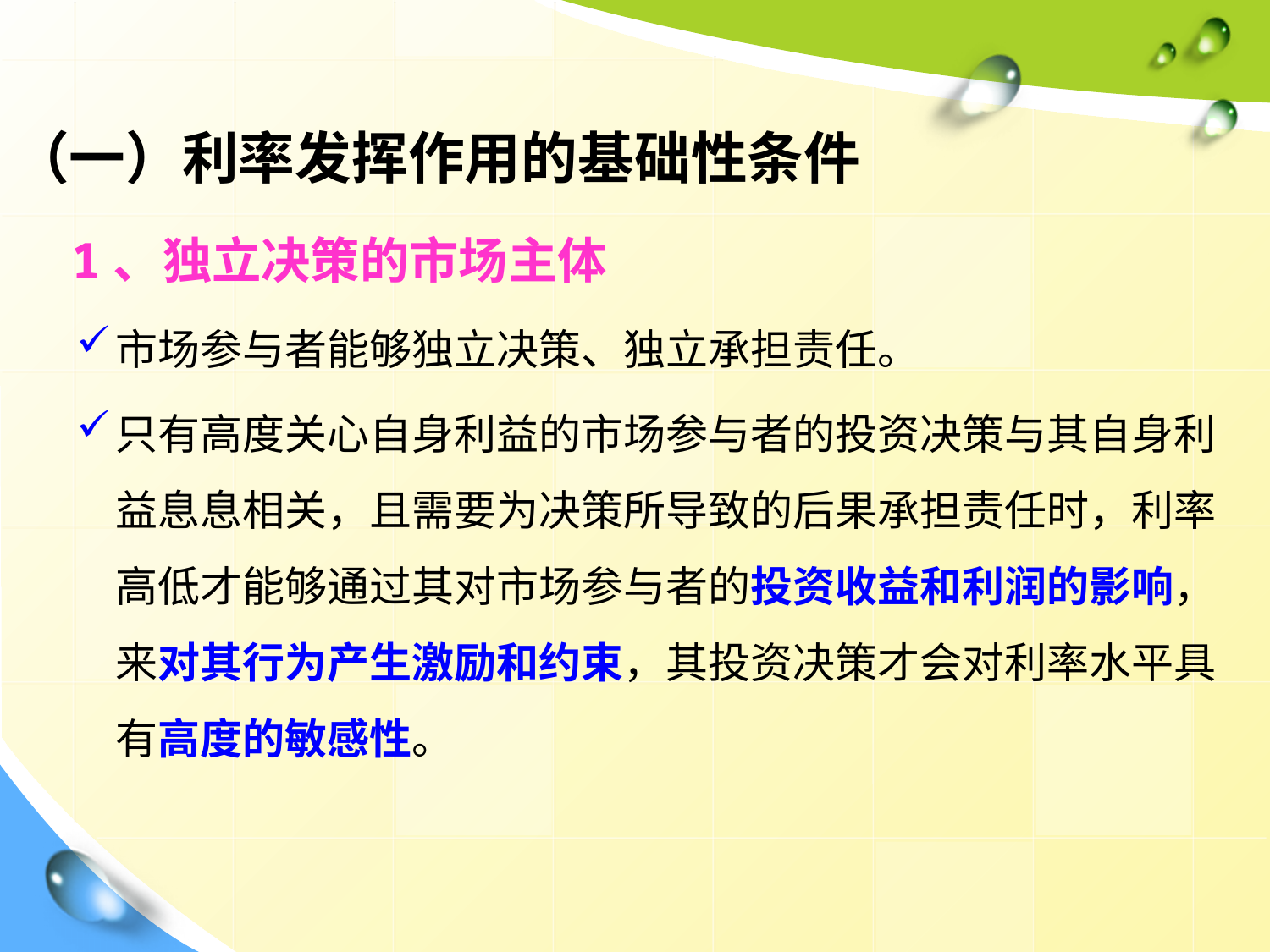

（一）利率发挥作用的基础性条件
  1、独立决策的市场主体
市场参与者能够独立决策、独立承担责任。
只有高度关心自身利益的市场参与者的投资决策与其自身利益息息相关，且需要为决策所导致的后果承担责任时，利率高低才能够通过其对市场参与者的投资收益和利润的影响，来对其行为产生激励和约束，其投资决策才会对利率水平具有高度的敏感性。